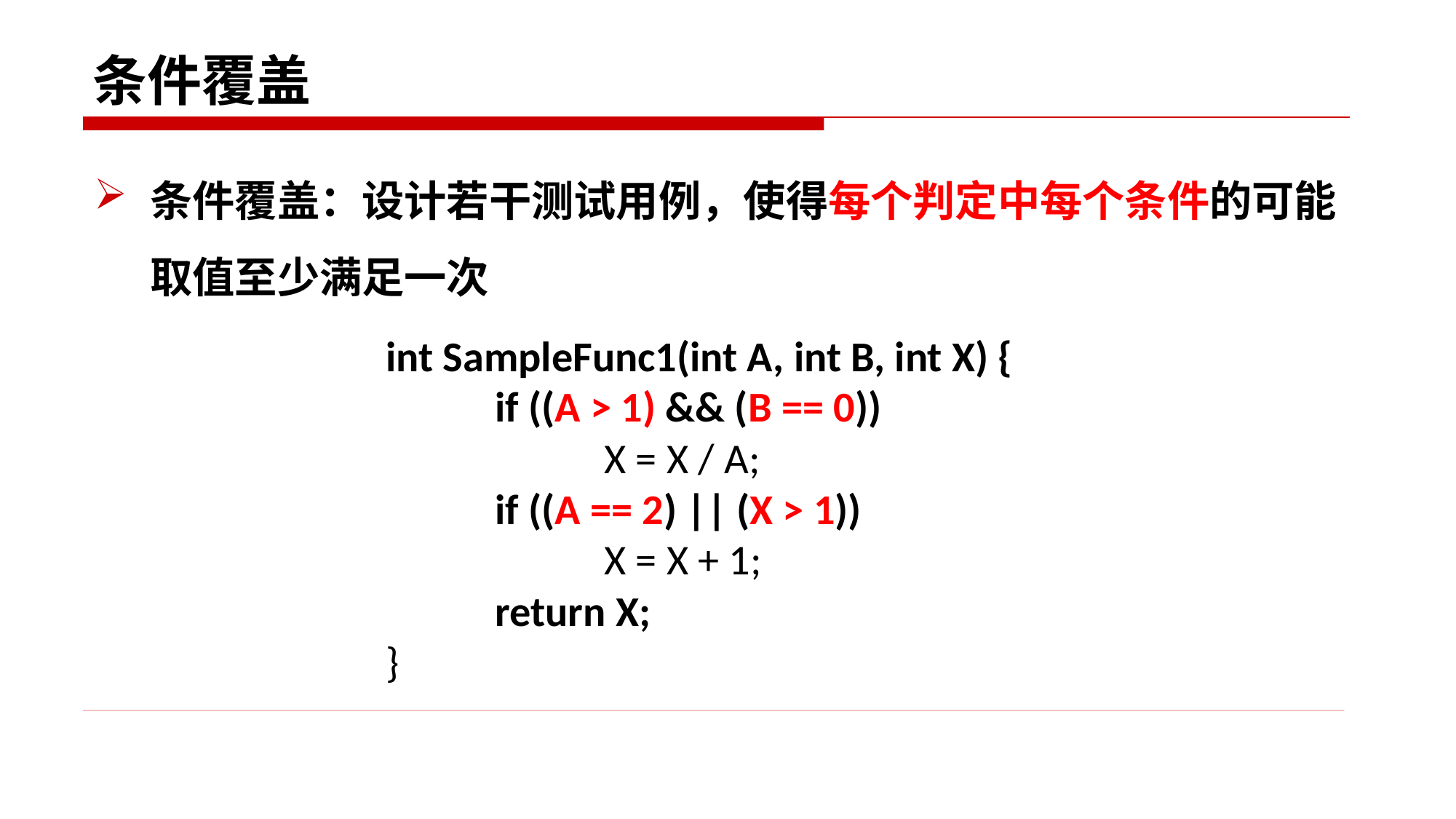

# 条件覆盖
条件覆盖：设计若干测试用例，使得每个判定中每个条件的可能取值至少满足一次

int SampleFunc1(int A, int B, int X) {
	if ((A > 1) && (B == 0))
		X = X / A;
	if ((A == 2) || (X > 1))
		X = X + 1;
	return X;
}